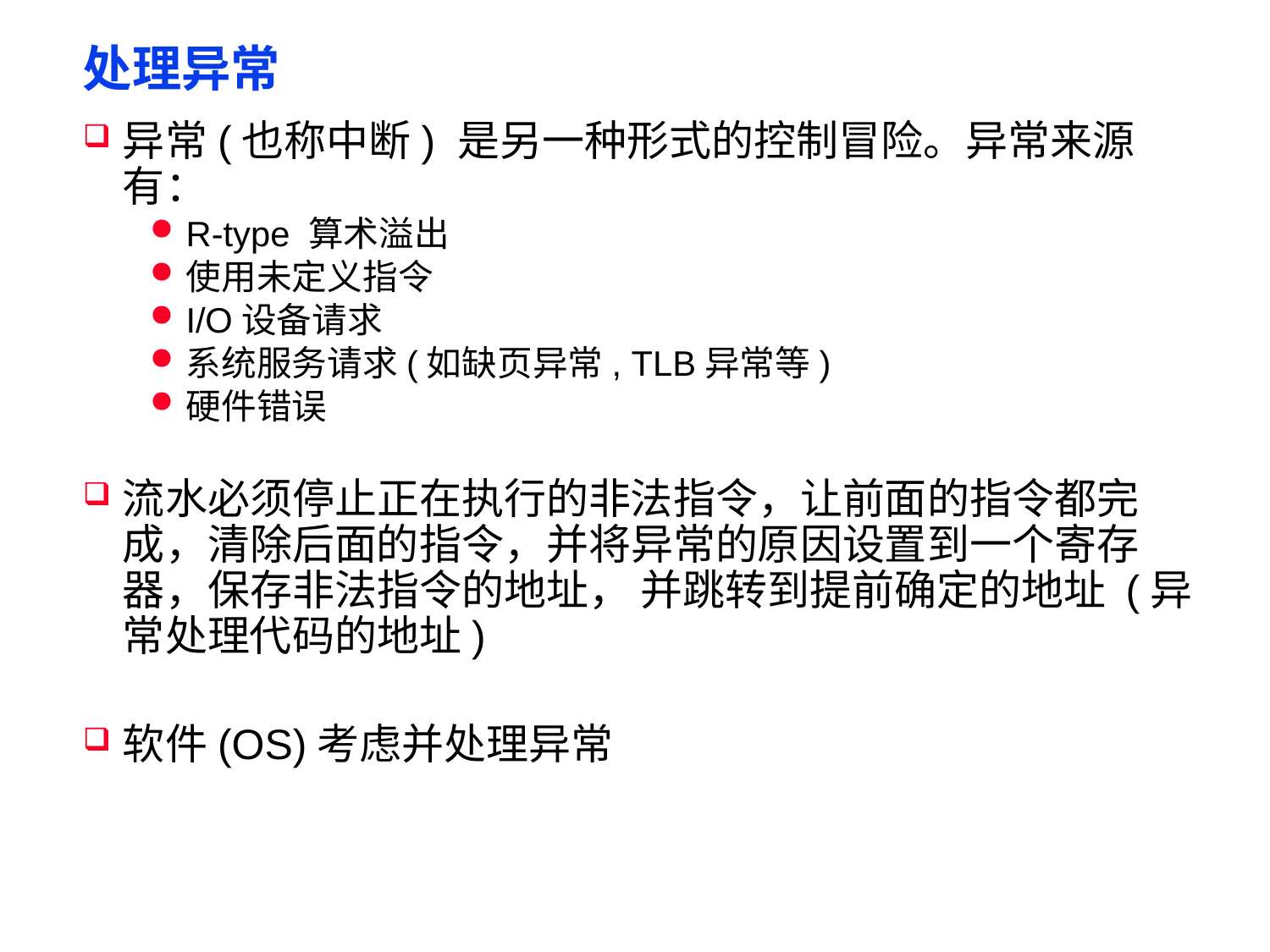

# 处理异常
异常(也称中断) 是另一种形式的控制冒险。异常来源有：
R-type 算术溢出
使用未定义指令
I/O设备请求
系统服务请求(如缺页异常, TLB异常等)
硬件错误

流水必须停止正在执行的非法指令，让前面的指令都完成，清除后面的指令，并将异常的原因设置到一个寄存器，保存非法指令的地址， 并跳转到提前确定的地址 (异常处理代码的地址)

软件(OS)考虑并处理异常